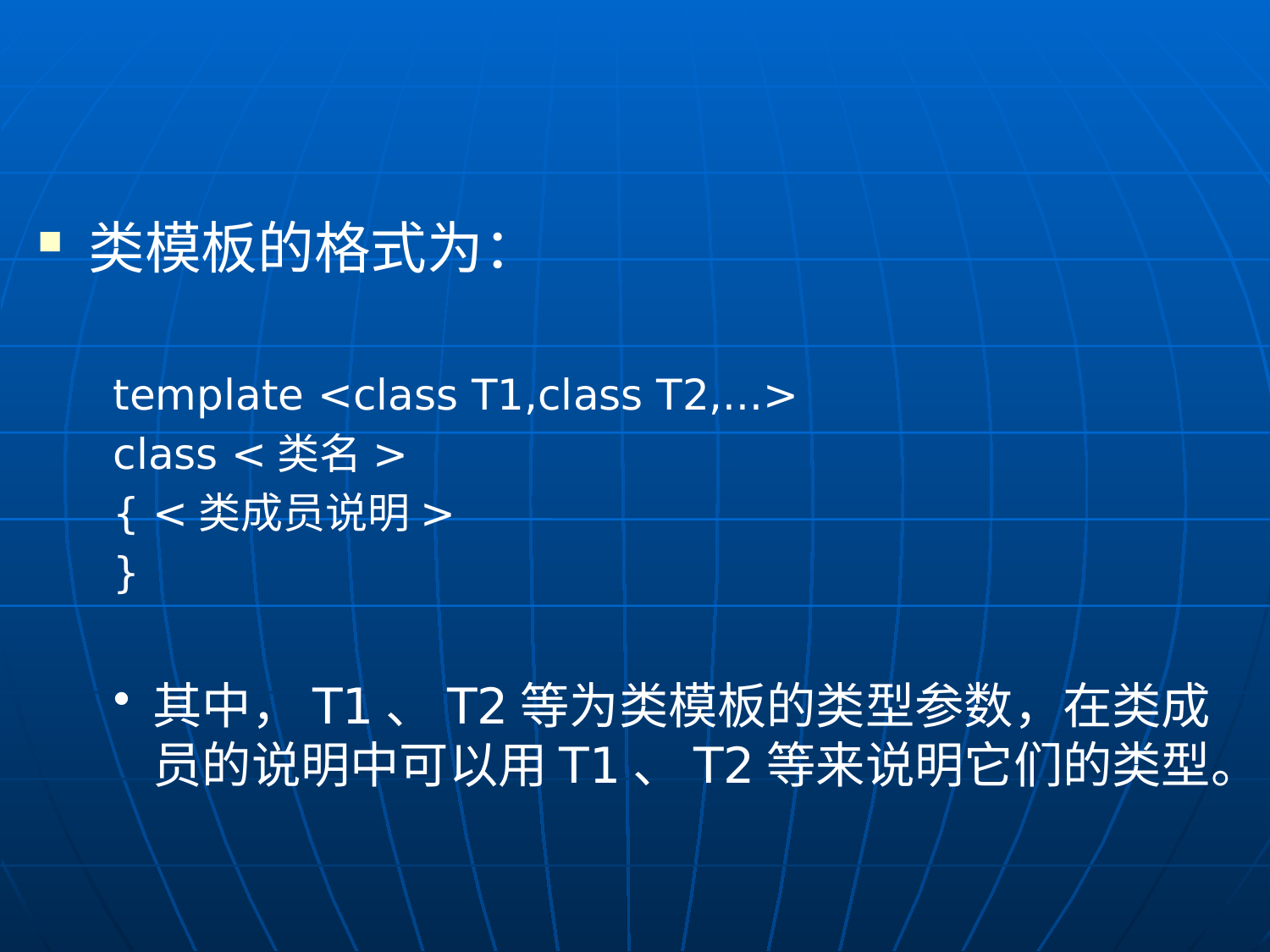

类模板的格式为：

template <class T1,class T2,...>
class <类名>
{	<类成员说明>
}

其中，T1、T2等为类模板的类型参数，在类成员的说明中可以用T1、T2等来说明它们的类型。